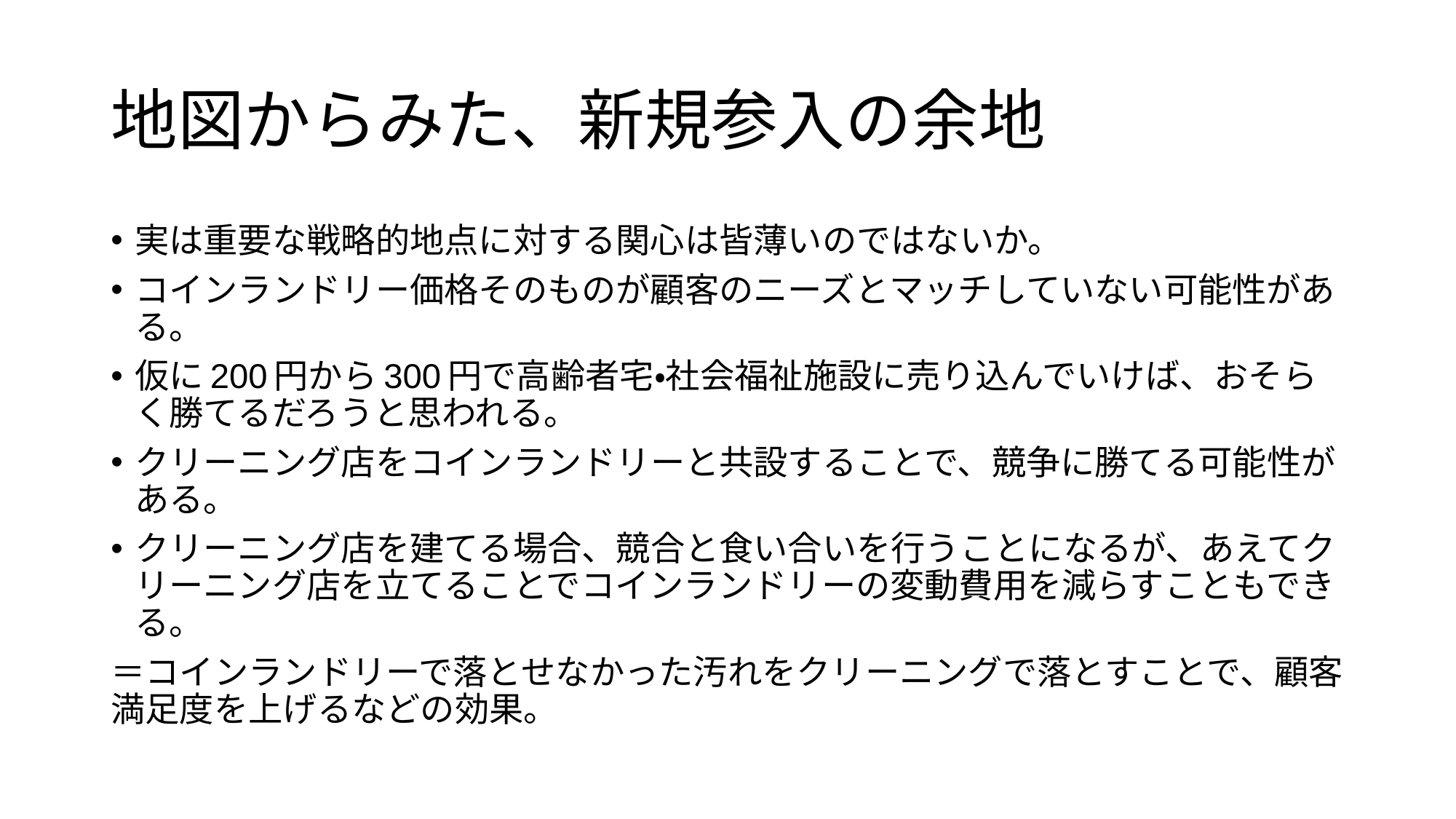

# 地図からみた、新規参入の余地
実は重要な戦略的地点に対する関心は皆薄いのではないか。
コインランドリー価格そのものが顧客のニーズとマッチしていない可能性がある。
仮に200円から300円で高齢者宅・社会福祉施設に売り込んでいけば、おそらく勝てるだろうと思われる。
クリーニング店をコインランドリーと共設することで、競争に勝てる可能性がある。
クリーニング店を建てる場合、競合と食い合いを行うことになるが、あえてクリーニング店を立てることでコインランドリーの変動費用を減らすこともできる。
＝コインランドリーで落とせなかった汚れをクリーニングで落とすことで、顧客満足度を上げるなどの効果。